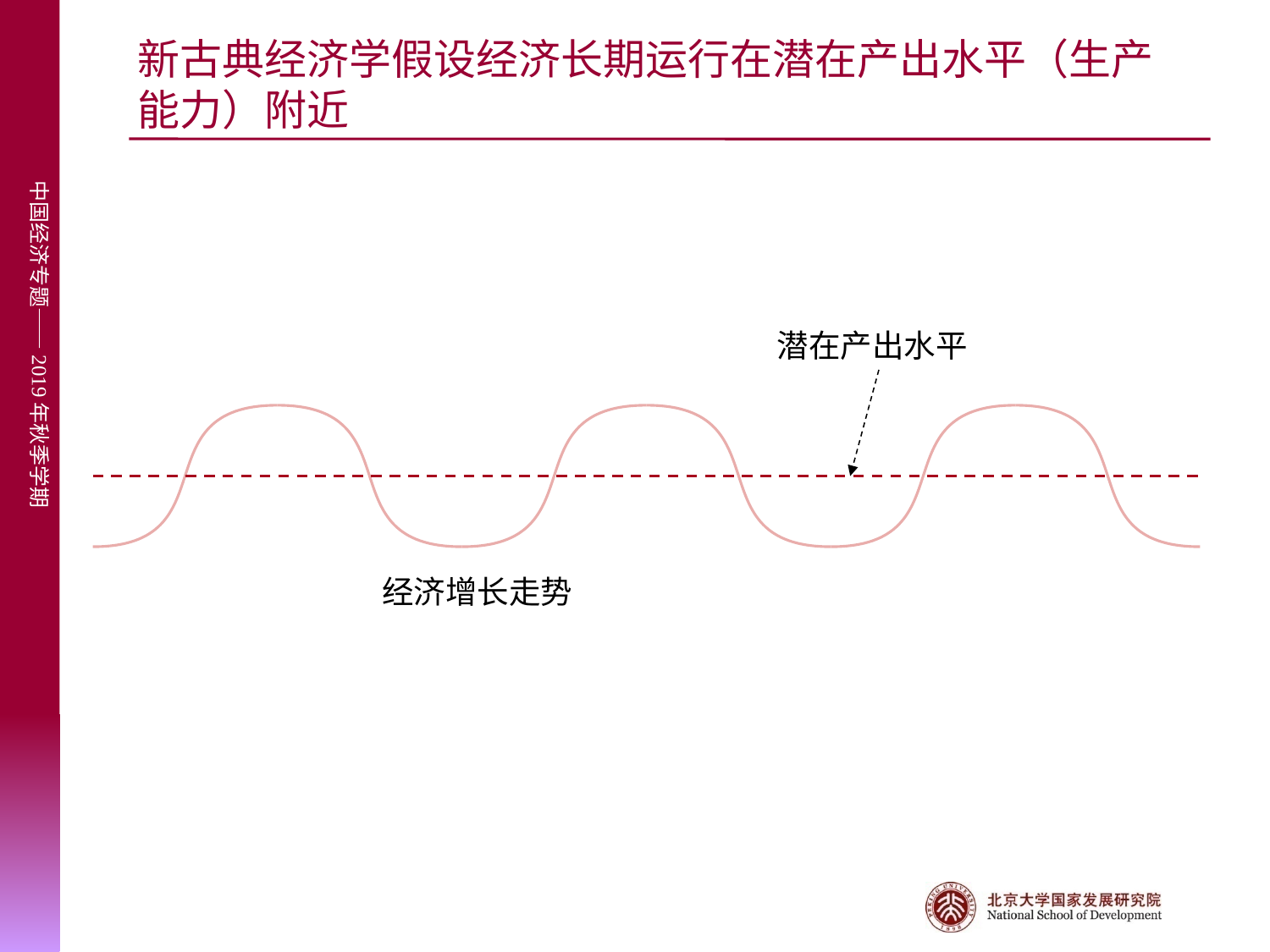

# 新古典经济学假设经济长期运行在潜在产出水平（生产能力）附近
潜在产出水平
经济增长走势